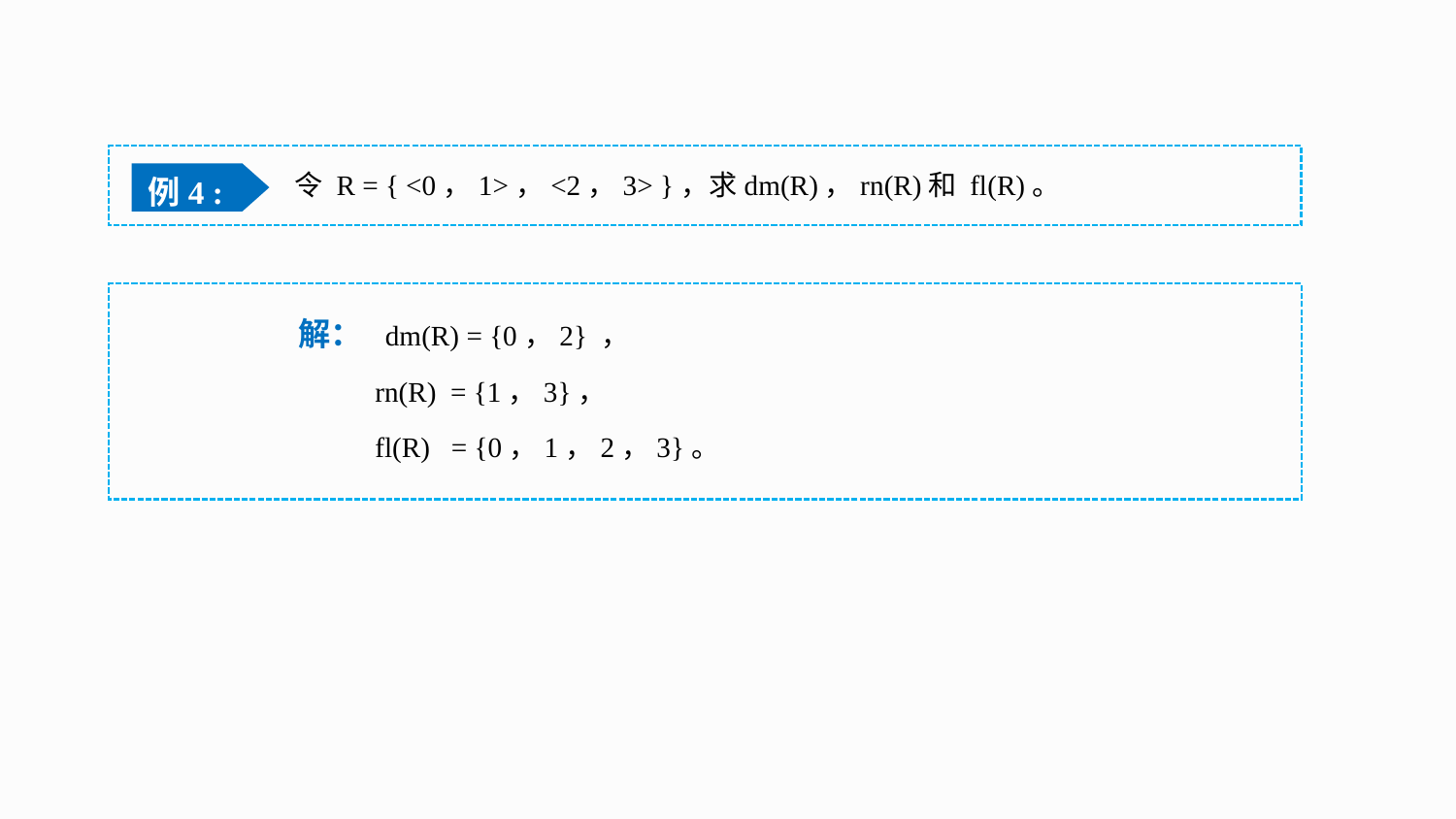

令 R = { <0，1>，<2，3> }，求dm(R)，rn(R)和 fl(R)。
例4 :

 解：  dm(R) = {0，2} ，
             rn(R)  = {1，3}，
             fl(R)   = {0，1，2，3}。